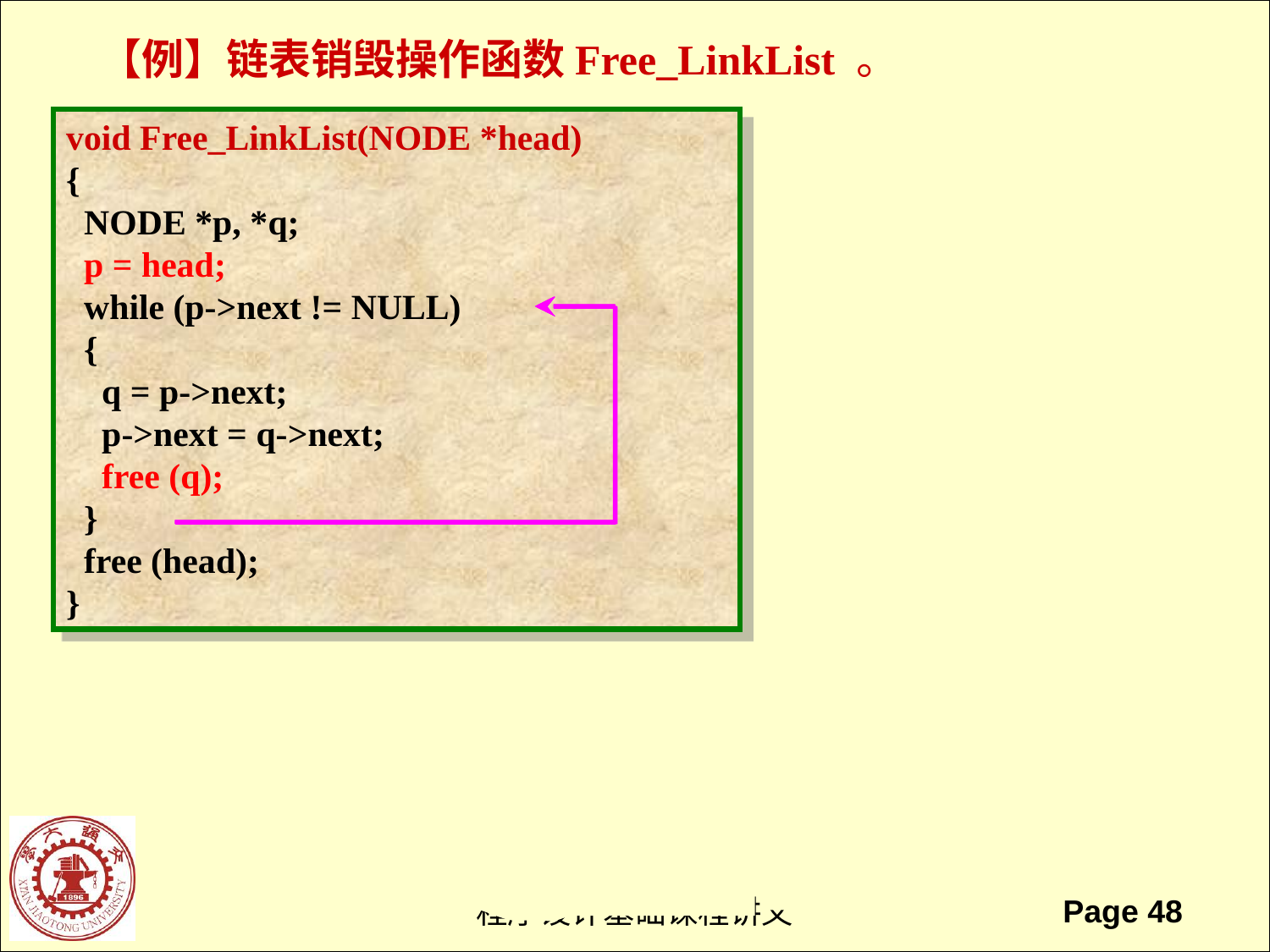

【例】链表销毁操作函数Free_LinkList 。
void Free_LinkList(NODE *head)
{
  NODE *p, *q;
  p = head;
  while (p->next != NULL)
  {
    q = p->next;
    p->next = q->next;
    free (q);
  }
  free (head);
}

head

∧

90
78
65
70
3
4
1
0
2

∧

p

q

q

q

q